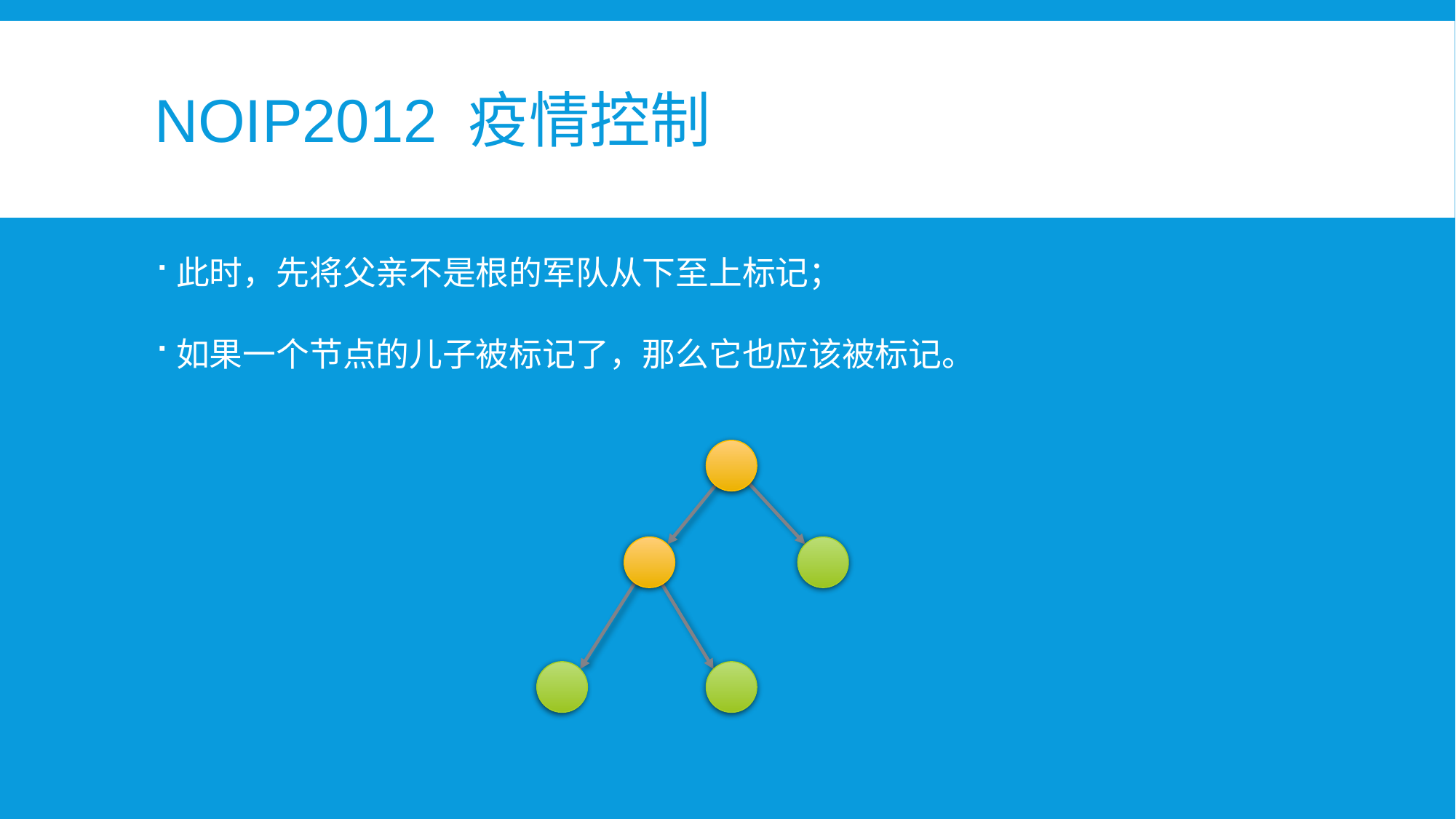

# NOIp2012 疫情控制
此时，先将父亲不是根的军队从下至上标记；
如果一个节点的儿子被标记了，那么它也应该被标记。